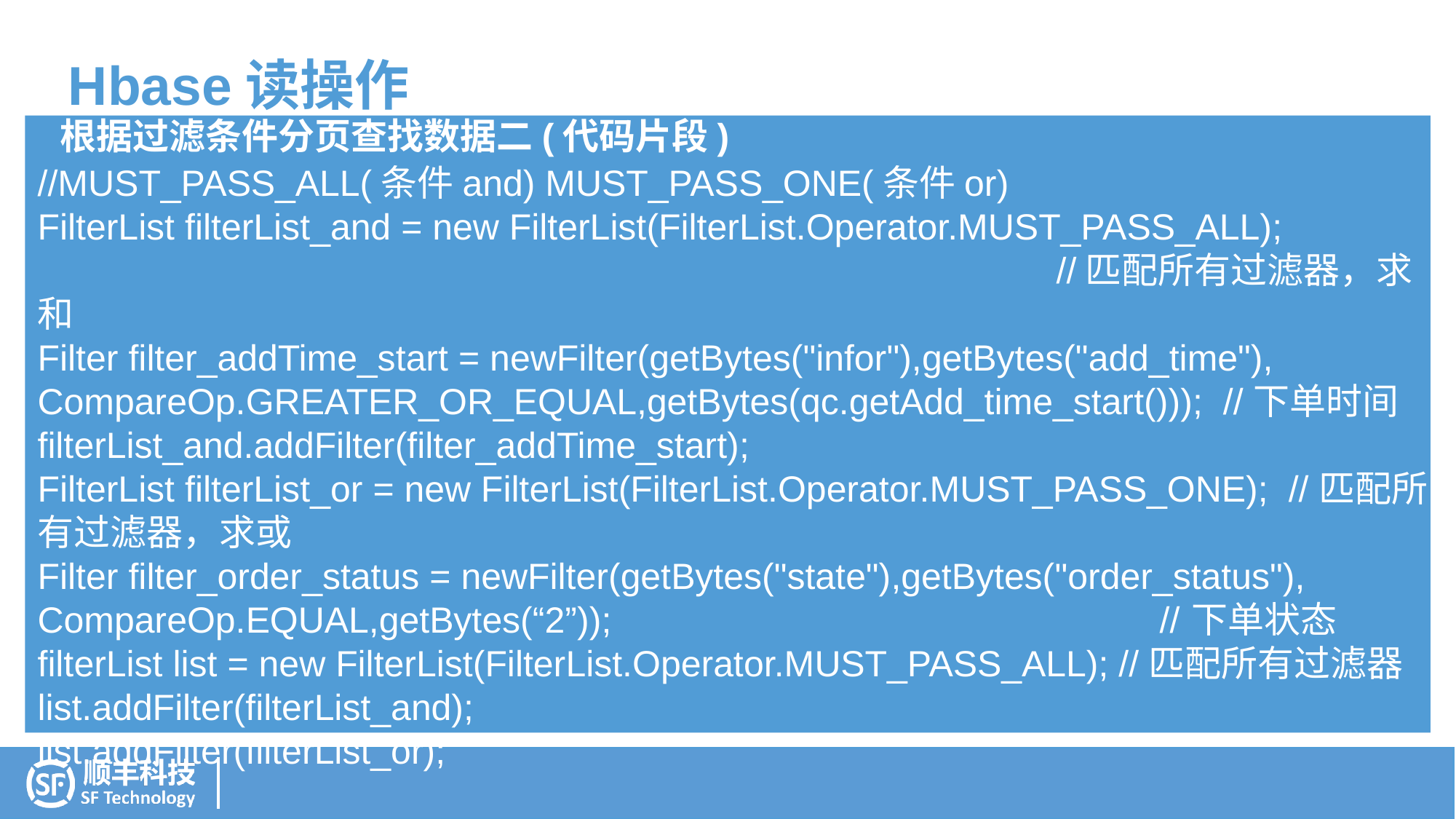

Hbase读操作六
根据过滤条件分页查找数据二(代码片段)

//MUST_PASS_ALL(条件and) MUST_PASS_ONE(条件or)
FilterList filterList_and = new FilterList(FilterList.Operator.MUST_PASS_ALL);
                                                                                                    //匹配所有过滤器，求和
Filter filter_addTime_start = newFilter(getBytes("infor"),getBytes("add_time"),
CompareOp.GREATER_OR_EQUAL,getBytes(qc.getAdd_time_start()));  //下单时间
filterList_and.addFilter(filter_addTime_start);
FilterList filterList_or = new FilterList(FilterList.Operator.MUST_PASS_ONE);  //匹配所有过滤器，求或
Filter filter_order_status = newFilter(getBytes("state"),getBytes("order_status"),
CompareOp.EQUAL,getBytes(“2”));                                                      //下单状态
filterList list = new FilterList(FilterList.Operator.MUST_PASS_ALL); //匹配所有过滤器
list.addFilter(filterList_and);
list.addFilter(filterList_or);
根据列名条件查找数据